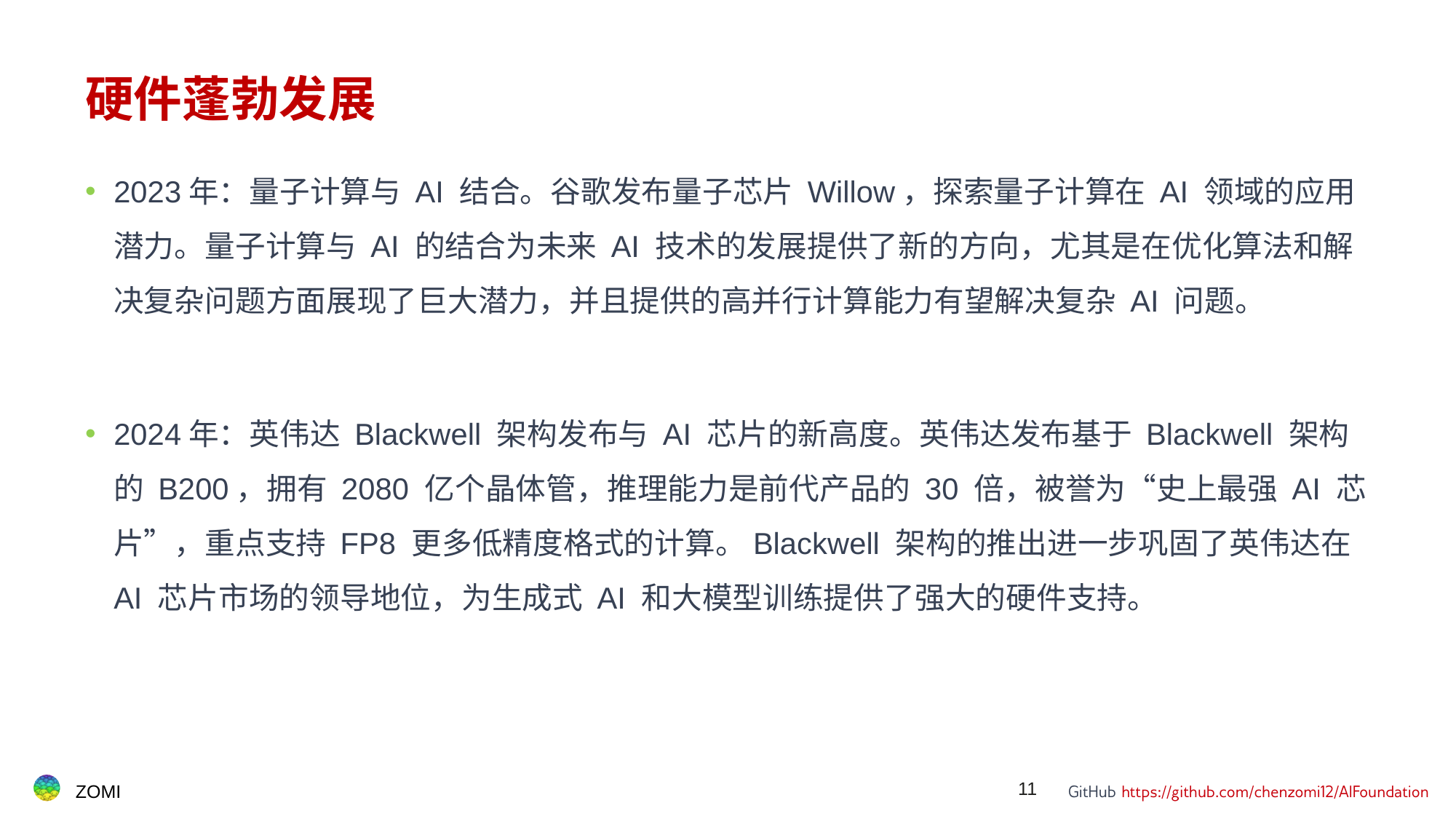

# 硬件蓬勃发展
2023年：量子计算与 AI 结合。谷歌发布量子芯片 Willow，探索量子计算在 AI 领域的应用潜力。量子计算与 AI 的结合为未来 AI 技术的发展提供了新的方向，尤其是在优化算法和解决复杂问题方面展现了巨大潜力，并且提供的高并行计算能力有望解决复杂 AI 问题。

2024年：英伟达 Blackwell 架构发布与 AI 芯片的新高度。英伟达发布基于 Blackwell 架构的 B200，拥有 2080 亿个晶体管，推理能力是前代产品的 30 倍，被誉为“史上最强 AI 芯片”，重点支持 FP8 更多低精度格式的计算。Blackwell 架构的推出进一步巩固了英伟达在 AI 芯片市场的领导地位，为生成式 AI 和大模型训练提供了强大的硬件支持。